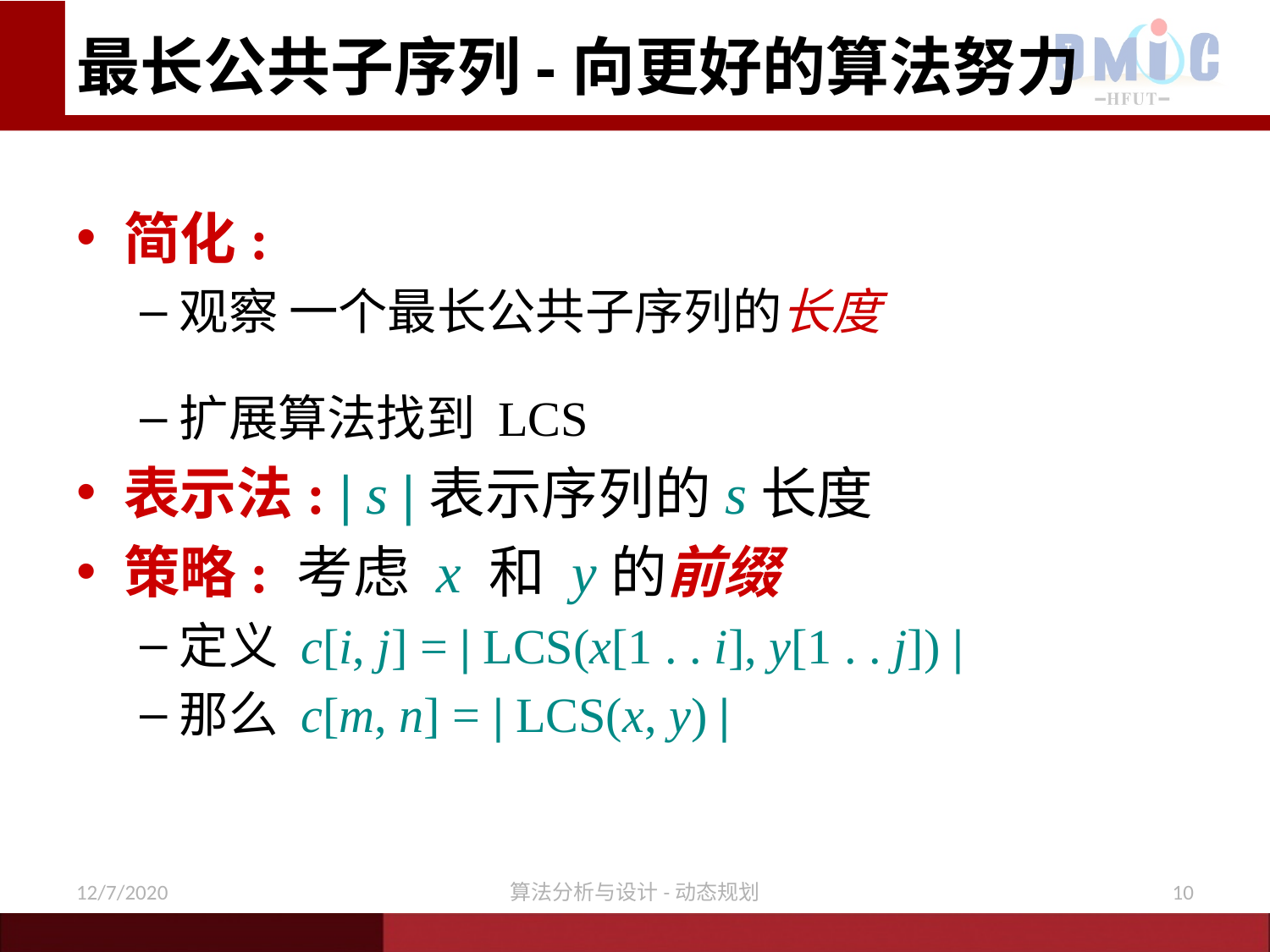

# 最长公共子序列-向更好的算法努力
简化:
观察 一个最长公共子序列的长度

扩展算法找到 LCS
表示法: | s |表示序列的s长度
策略: 考虑 x 和 y的前缀
定义 c[i, j] = | LCS(x[1 . . i], y[1 . . j]) |
那么 c[m, n] = | LCS(x, y) |

12/7/2020
算法分析与设计-动态规划
10